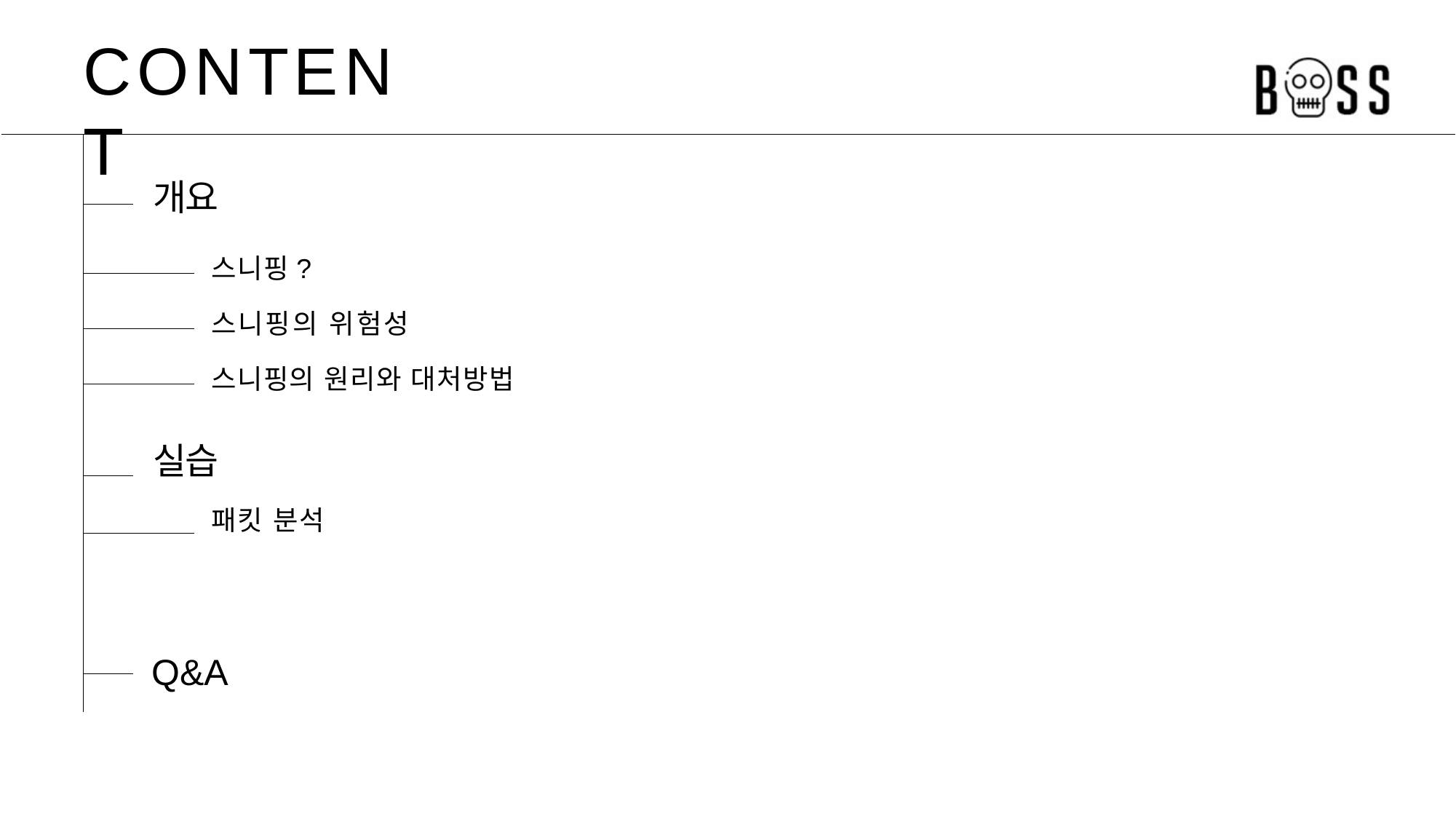

# CONTENT

개요
스니핑?
스니핑의 위험성
스니핑의 원리와 대처방법

실습
패킷 분석

Q&A